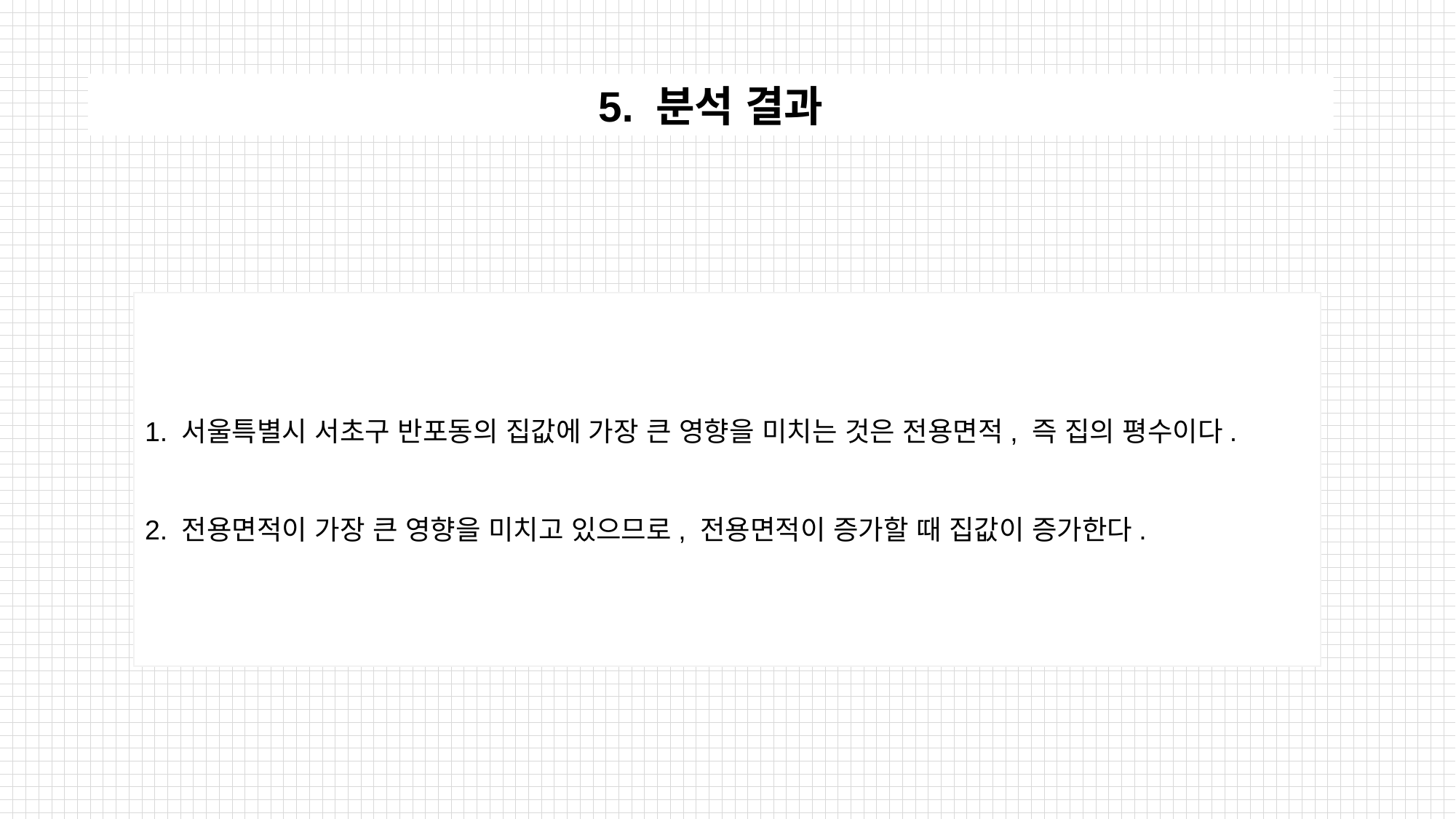

5. 분석 결과
1. 서울특별시 서초구 반포동의 집값에 가장 큰 영향을 미치는 것은 전용면적, 즉 집의 평수이다.

2. 전용면적이 가장 큰 영향을 미치고 있으므로, 전용면적이 증가할 때 집값이 증가한다.